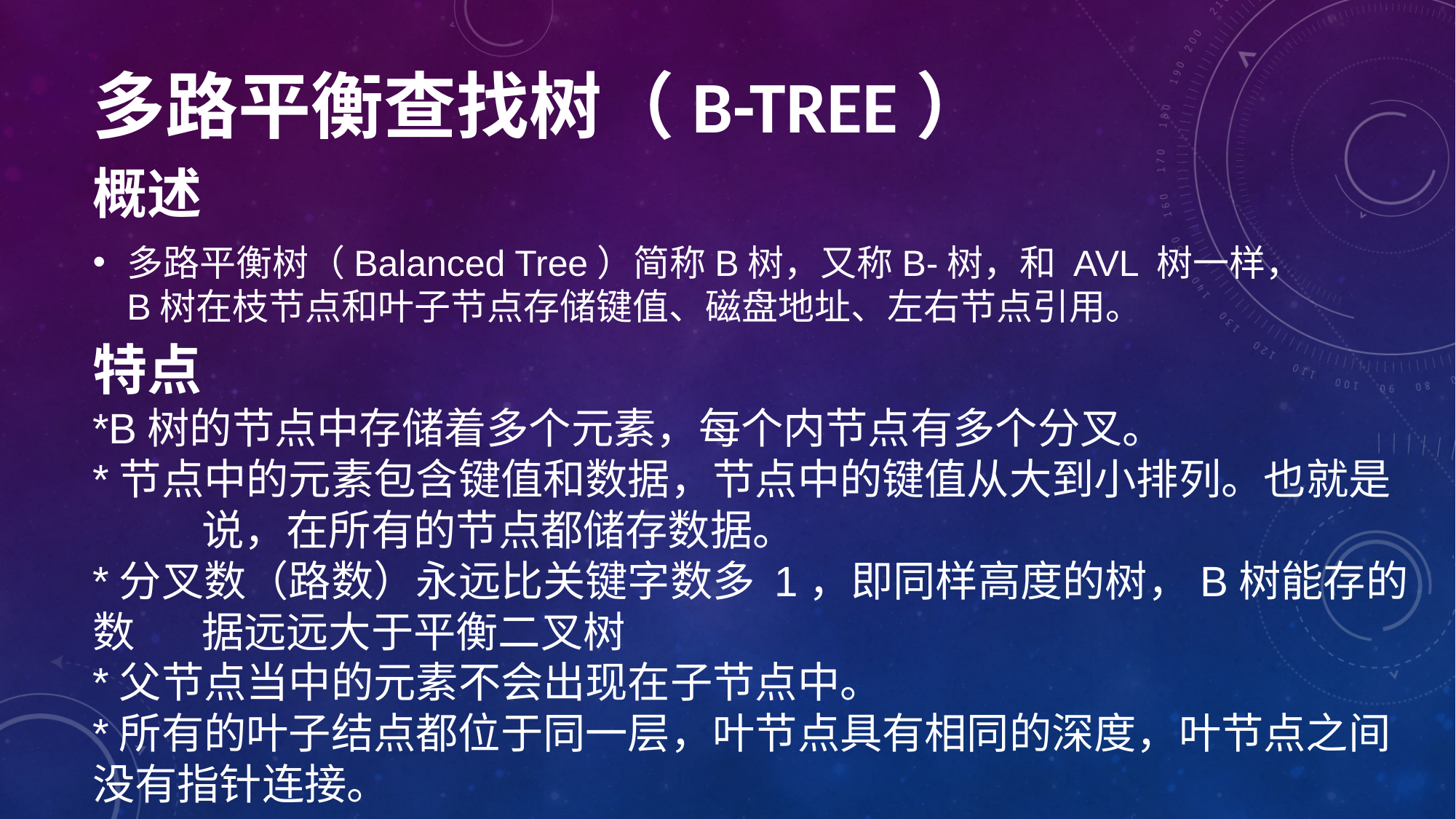

# 多路平衡查找树（B-Tree）
概述
多路平衡树（Balanced Tree）简称B树，又称B-树，和 AVL 树一样，B树在枝节点和叶子节点存储键值、磁盘地址、左右节点引用。
特点
*B树的节点中存储着多个元素，每个内节点有多个分叉。
*节点中的元素包含键值和数据，节点中的键值从大到小排列。也就是   	说，在所有的节点都储存数据。
*分叉数（路数）永远比关键字数多 1，即同样高度的树，B树能存的数	据远远大于平衡二叉树
*父节点当中的元素不会出现在子节点中。
*所有的叶子结点都位于同一层，叶节点具有相同的深度，叶节点之间	没有指针连接。